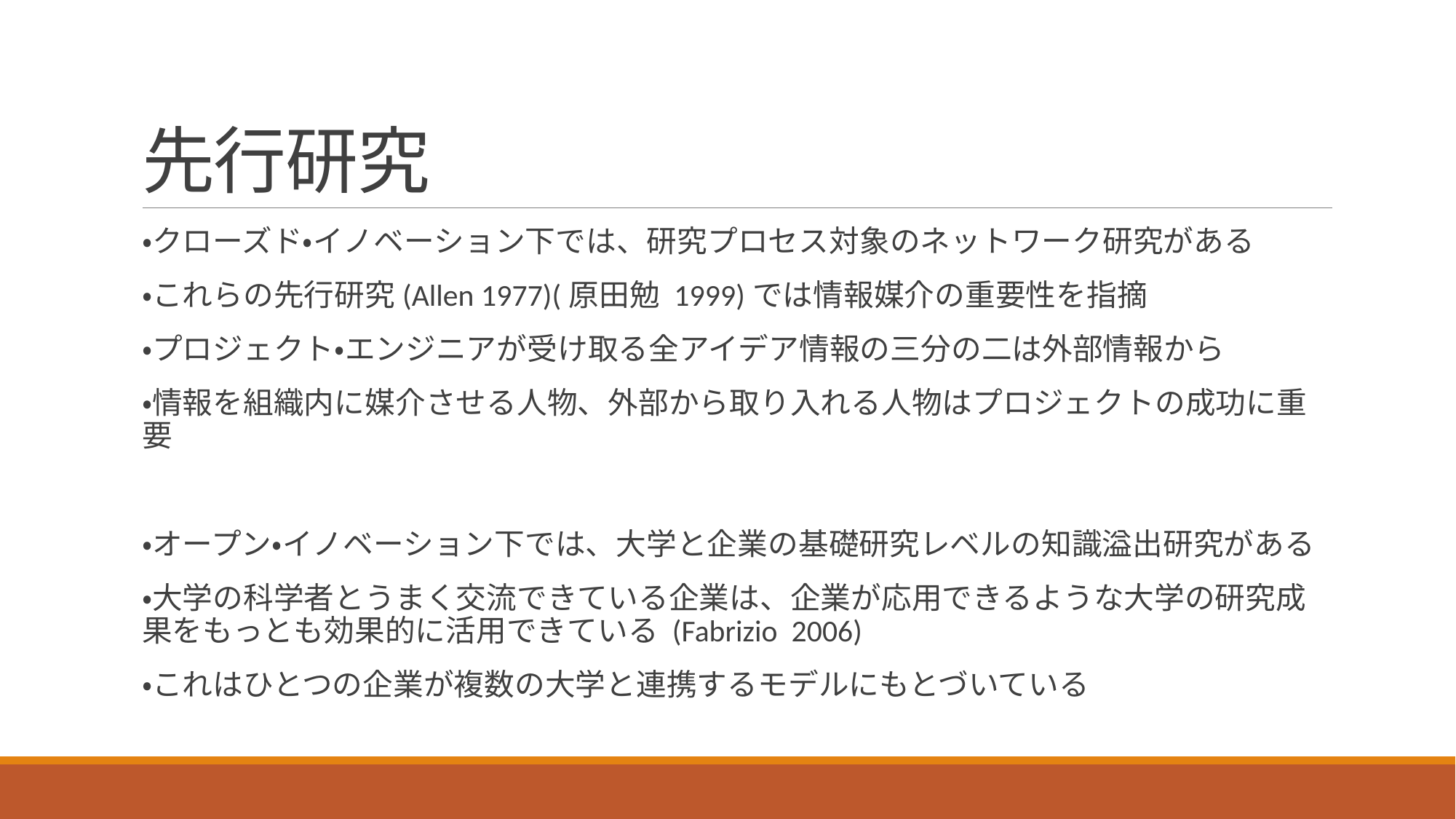

# 先行研究
・クローズド・イノベーション下では、研究プロセス対象のネットワーク研究がある
・これらの先行研究(Allen 1977)(原田勉 1999)では情報媒介の重要性を指摘
・プロジェクト・エンジニアが受け取る全アイデア情報の三分の二は外部情報から
・情報を組織内に媒介させる人物、外部から取り入れる人物はプロジェクトの成功に重要

・オープン・イノベーション下では、大学と企業の基礎研究レベルの知識溢出研究がある
・大学の科学者とうまく交流できている企業は、企業が応用できるような大学の研究成果をもっとも効果的に活用できている (Fabrizio  2006)
・これはひとつの企業が複数の大学と連携するモデルにもとづいている